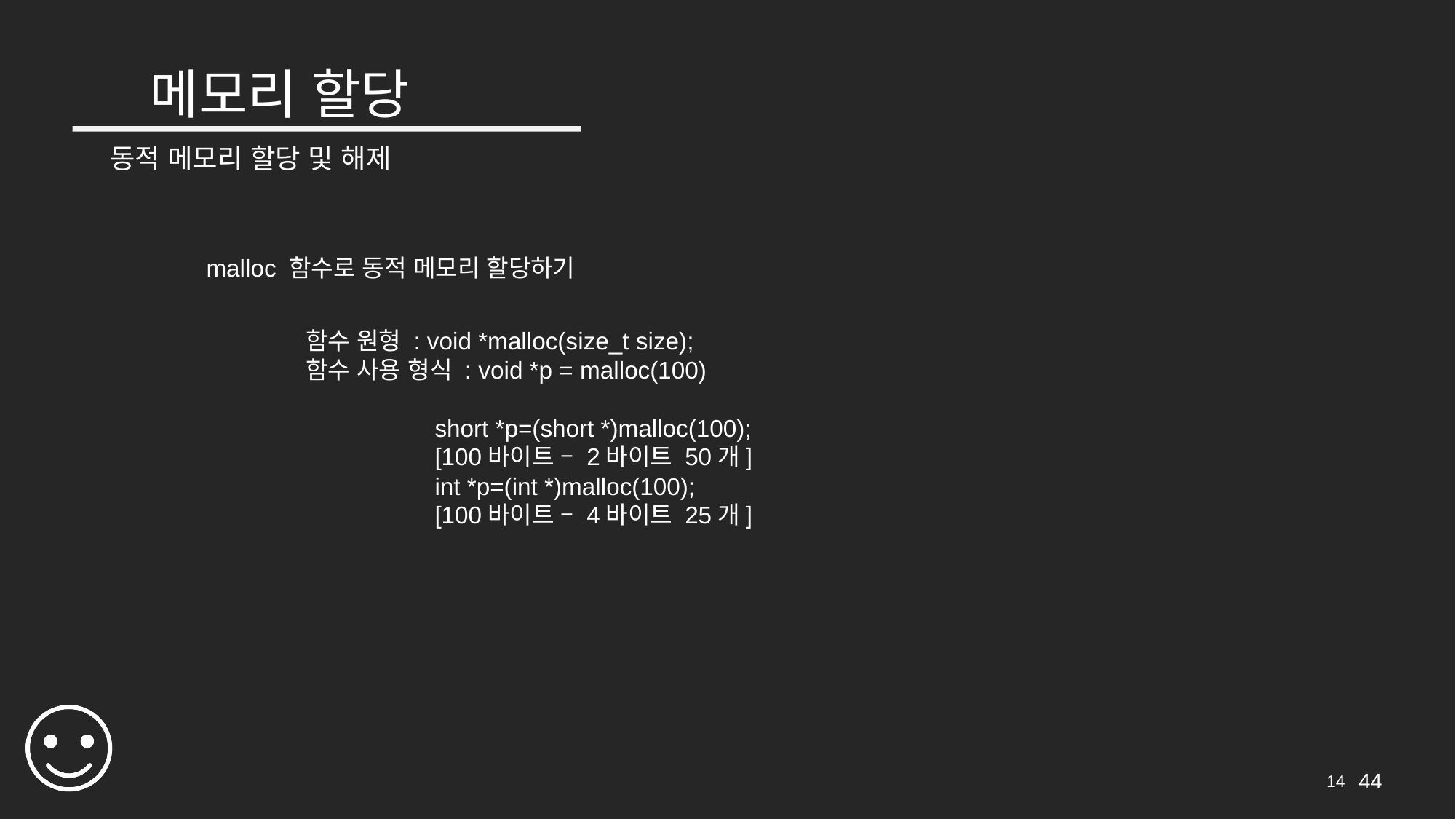

# 메모리 할당

동적 메모리 할당 및 해제
malloc 함수로 동적 메모리 할당하기
함수 원형 : void *malloc(size_t size);
함수 사용 형식 : void *p = malloc(100)
short *p=(short *)malloc(100);
[100바이트 – 2바이트 50개]
int *p=(int *)malloc(100);
[100바이트 – 4바이트 25개]
14